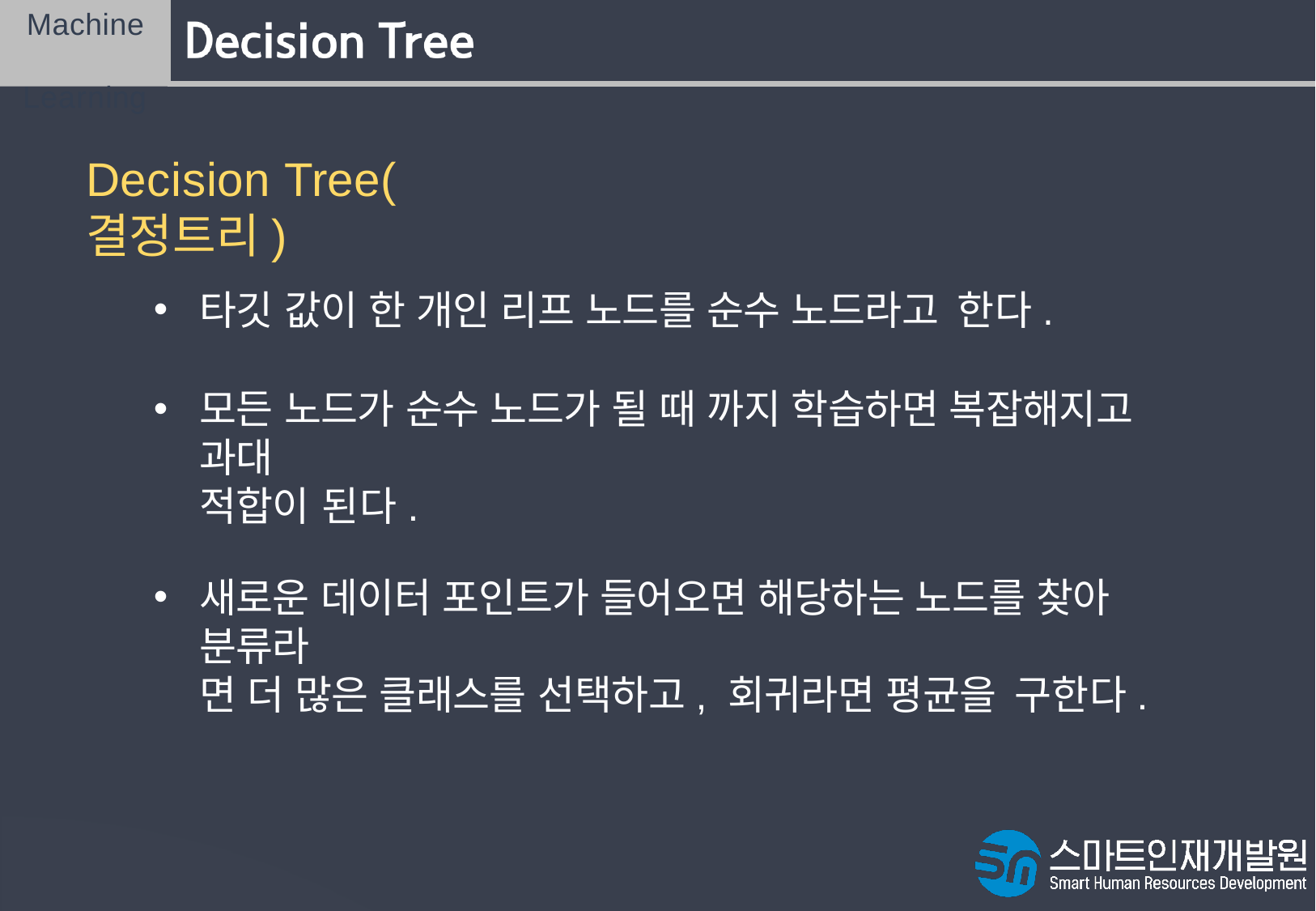

Machine  Learning

# Decision Tree(결정트리)
타깃 값이 한 개인 리프 노드를 순수 노드라고 한다.

모든 노드가 순수 노드가 될 때 까지 학습하면 복잡해지고 과대
적합이 된다.

새로운 데이터 포인트가 들어오면 해당하는 노드를 찾아 분류라
면 더 많은 클래스를 선택하고, 회귀라면 평균을 구한다.